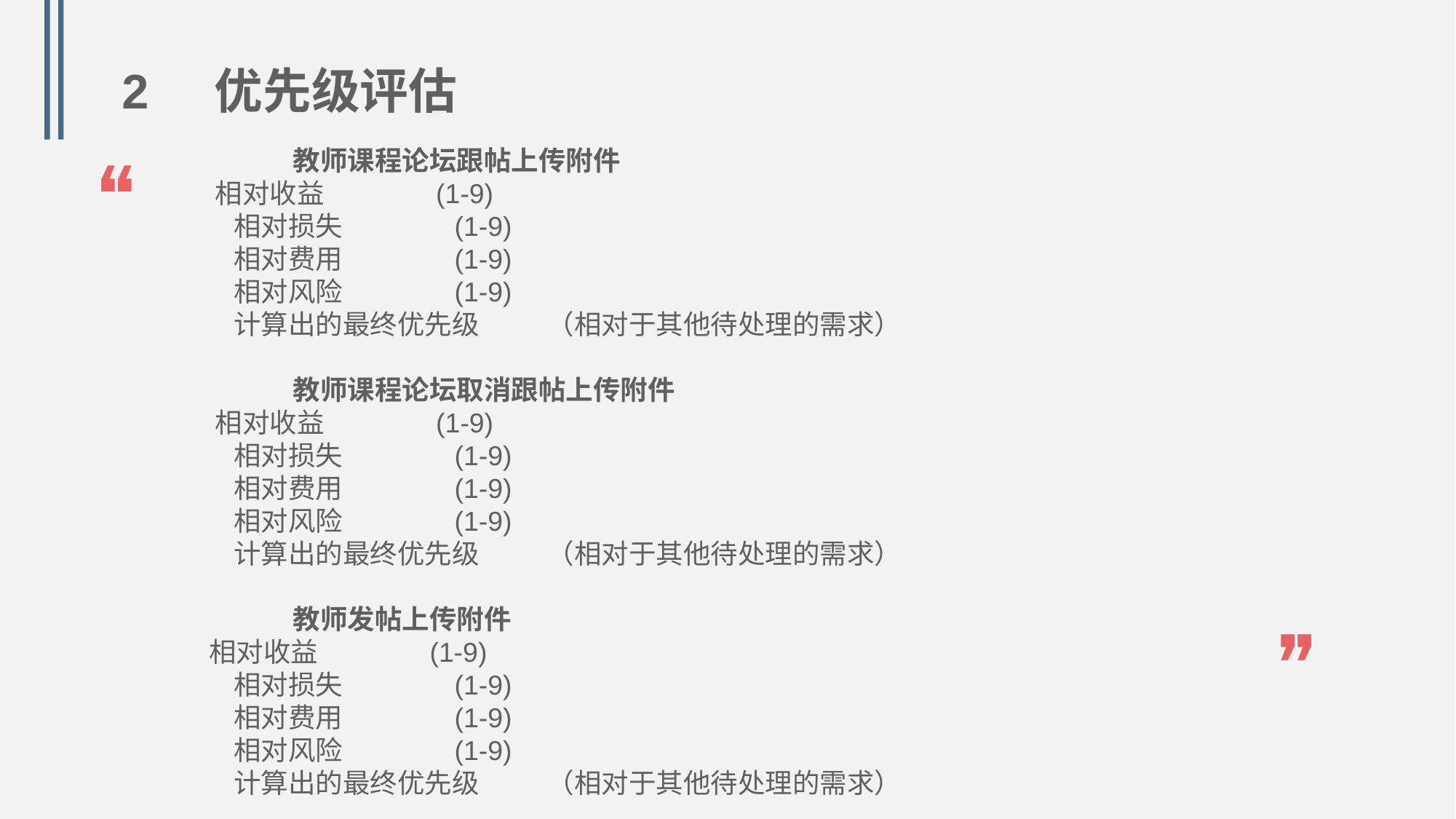

2    优先级评估
“
教师课程论坛跟帖上传附件
    相对收益                 (1-9)
       相对损失                 (1-9)
       相对费用                 (1-9)
       相对风险                 (1-9)
       计算出的最终优先级           （相对于其他待处理的需求）

教师课程论坛取消跟帖上传附件
    相对收益                 (1-9)
       相对损失                 (1-9)
       相对费用                 (1-9)
       相对风险                 (1-9)
       计算出的最终优先级           （相对于其他待处理的需求）

教师发帖上传附件
   相对收益                 (1-9)
       相对损失                 (1-9)
       相对费用                 (1-9)
       相对风险                 (1-9)
       计算出的最终优先级           （相对于其他待处理的需求）
”